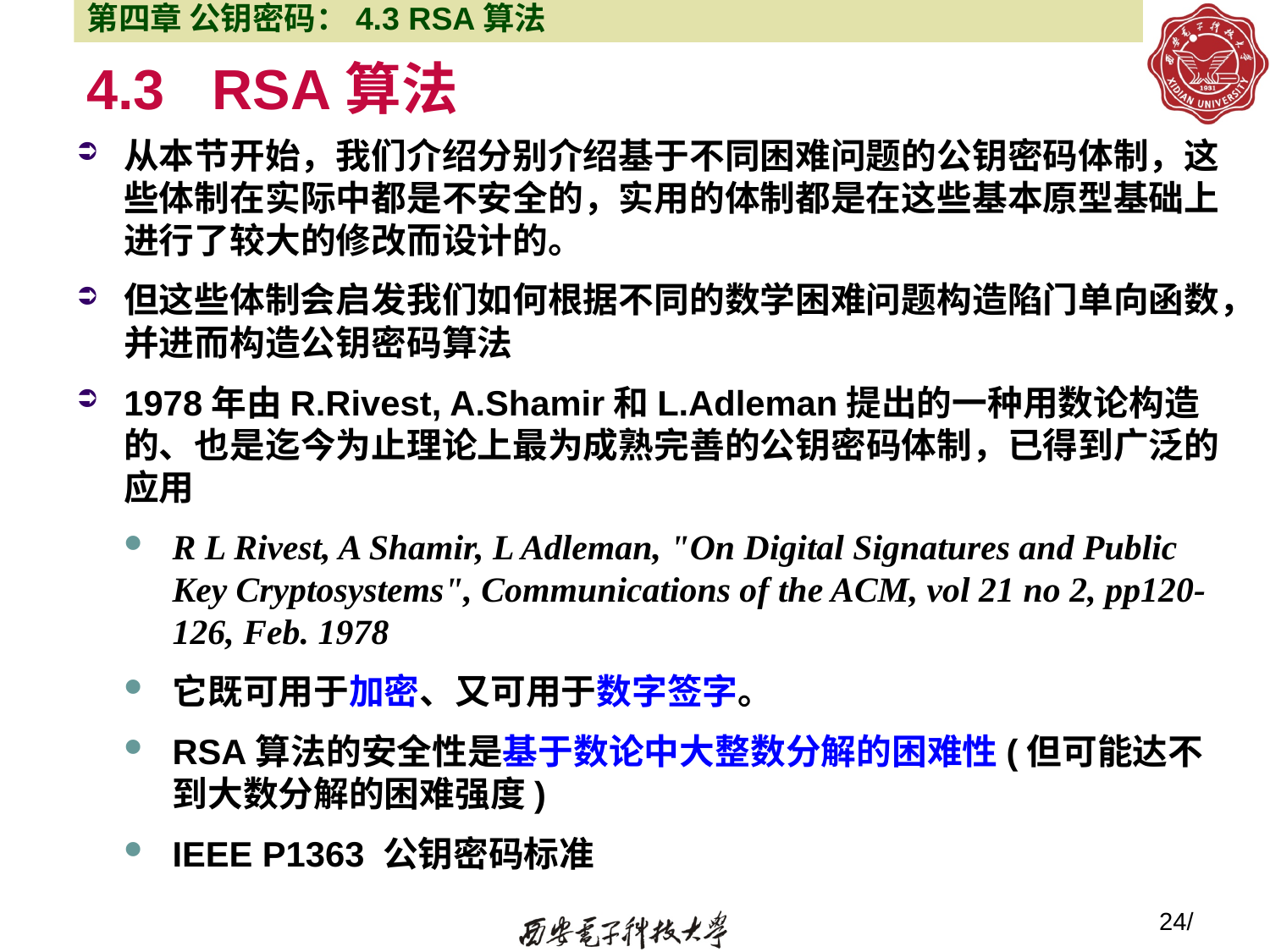

第四章 公钥密码：4.3 RSA算法
# 4.3   RSA算法
从本节开始，我们介绍分别介绍基于不同困难问题的公钥密码体制，这些体制在实际中都是不安全的，实用的体制都是在这些基本原型基础上进行了较大的修改而设计的。
但这些体制会启发我们如何根据不同的数学困难问题构造陷门单向函数，并进而构造公钥密码算法
1978年由R.Rivest, A.Shamir和L.Adleman提出的一种用数论构造的、也是迄今为止理论上最为成熟完善的公钥密码体制，已得到广泛的应用
R L Rivest, A Shamir, L Adleman, "On Digital Signatures and Public Key Cryptosystems", Communications of the ACM, vol 21 no 2, pp120-126, Feb. 1978
它既可用于加密、又可用于数字签字。
RSA算法的安全性是基于数论中大整数分解的困难性(但可能达不到大数分解的困难强度)
IEEE P1363 公钥密码标准
24/